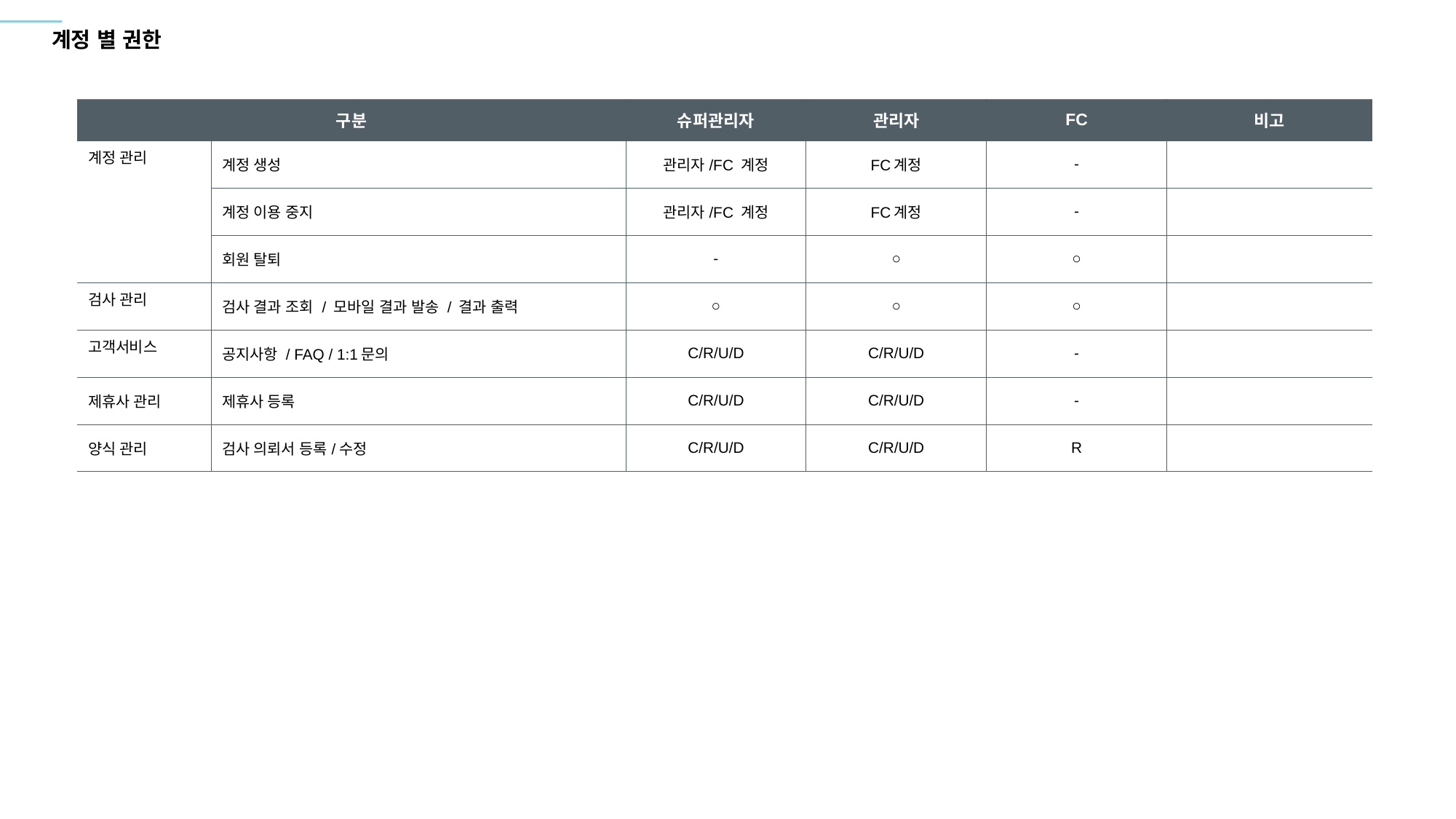

# 계정 별 권한
| 구분 |  | 슈퍼관리자 | 관리자 | FC | 비고 |
| --- | --- | --- | --- | --- | --- |
| 계정 관리 | 계정 생성 | 관리자/FC 계정 | FC계정 | - |  |
|  | 계정 이용 중지 | 관리자/FC 계정 | FC계정 | - |  |
|  | 회원 탈퇴 | - | ○ | ○ |  |
| 검사 관리 | 검사 결과 조회 / 모바일 결과 발송 / 결과 출력 | ○ | ○ | ○ |  |
| 고객서비스 | 공지사항 / FAQ / 1:1문의 | C/R/U/D | C/R/U/D | - |  |
| 제휴사 관리 | 제휴사 등록 | C/R/U/D | C/R/U/D | - |  |
| 양식 관리 | 검사 의뢰서 등록/수정 | C/R/U/D | C/R/U/D | R |  |